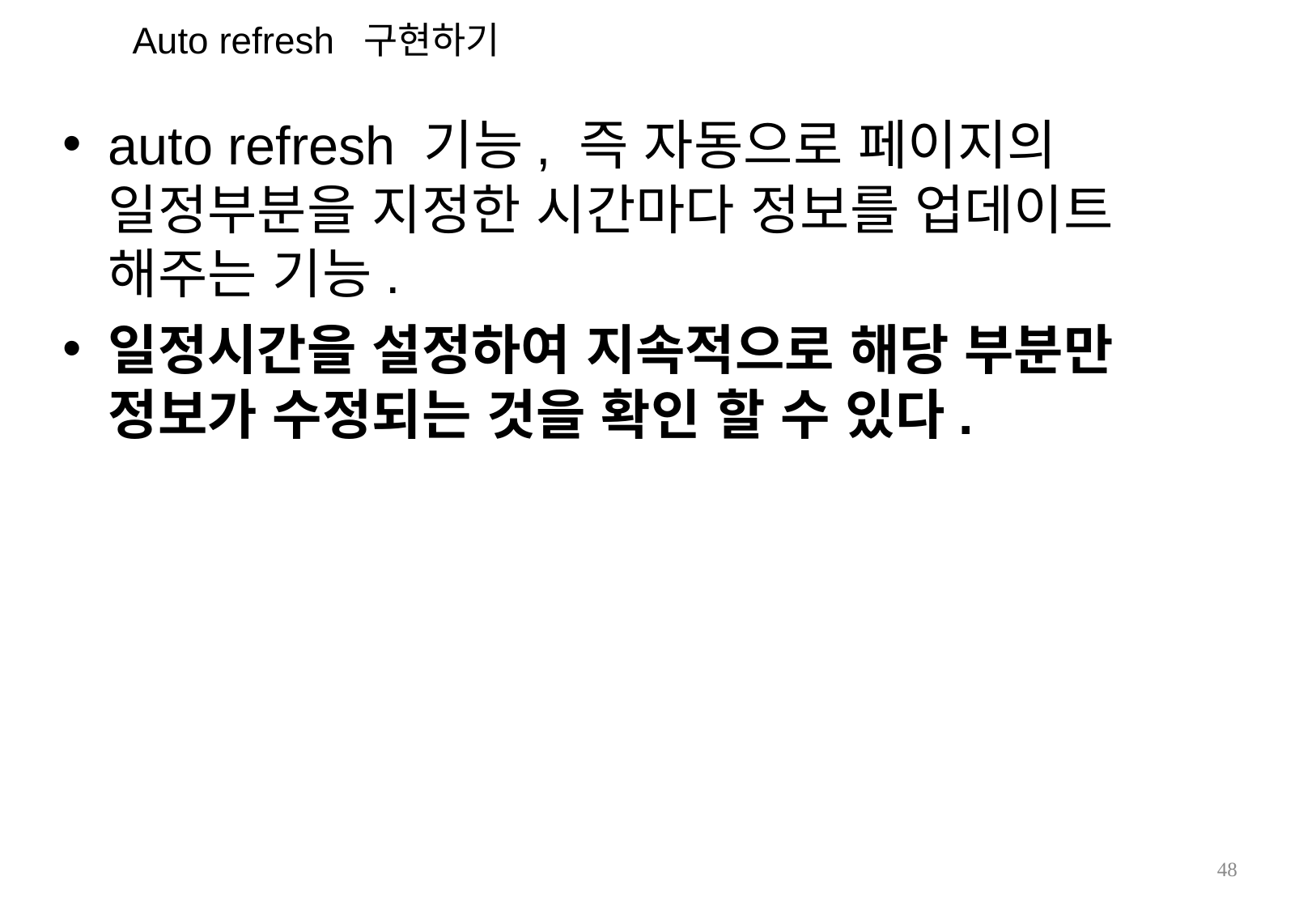

Auto refresh  구현하기
auto refresh 기능, 즉 자동으로 페이지의 일정부분을 지정한 시간마다 정보를 업데이트 해주는 기능.
일정시간을 설정하여 지속적으로 해당 부분만 정보가 수정되는 것을 확인 할 수 있다.
48